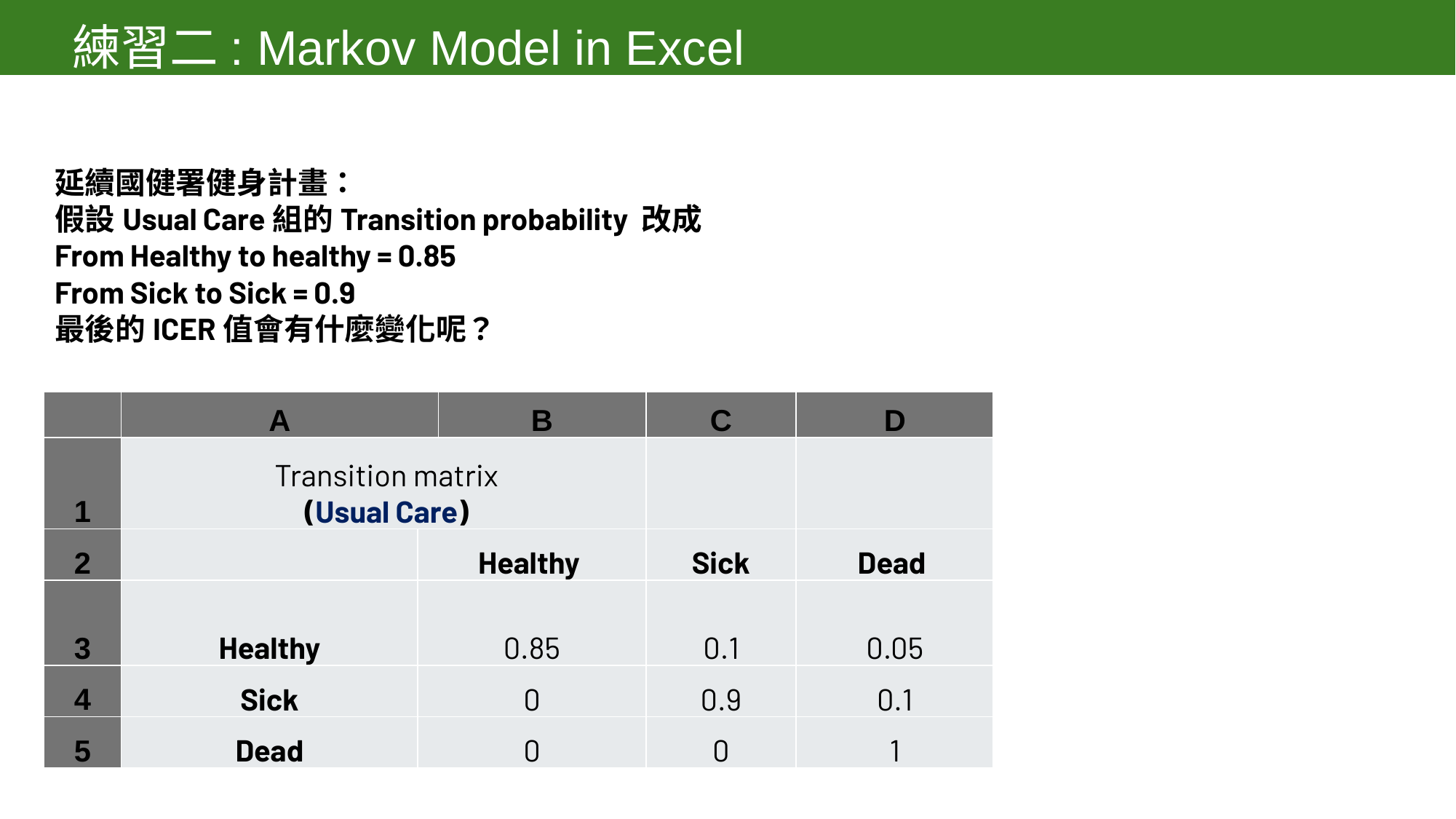

練習二: Markov Model in Excel
延續國健署健身計畫：
假設Usual Care組的Transition probability 改成
From Healthy to healthy = 0.85
From Sick to Sick = 0.9
最後的ICER值會有什麼變化呢？
|  | A |  | B | C | D |
| --- | --- | --- | --- | --- | --- |
| 1 | Transition matrix (Usual Care) |  |  |  |  |
| 2 |  | Healthy |  | Sick | Dead |
| 3 | Healthy | 0.85 |  | 0.1 | 0.05 |
| 4 | Sick | 0 |  | 0.9 | 0.1 |
| 5 | Dead | 0 |  | 0 | 1 |